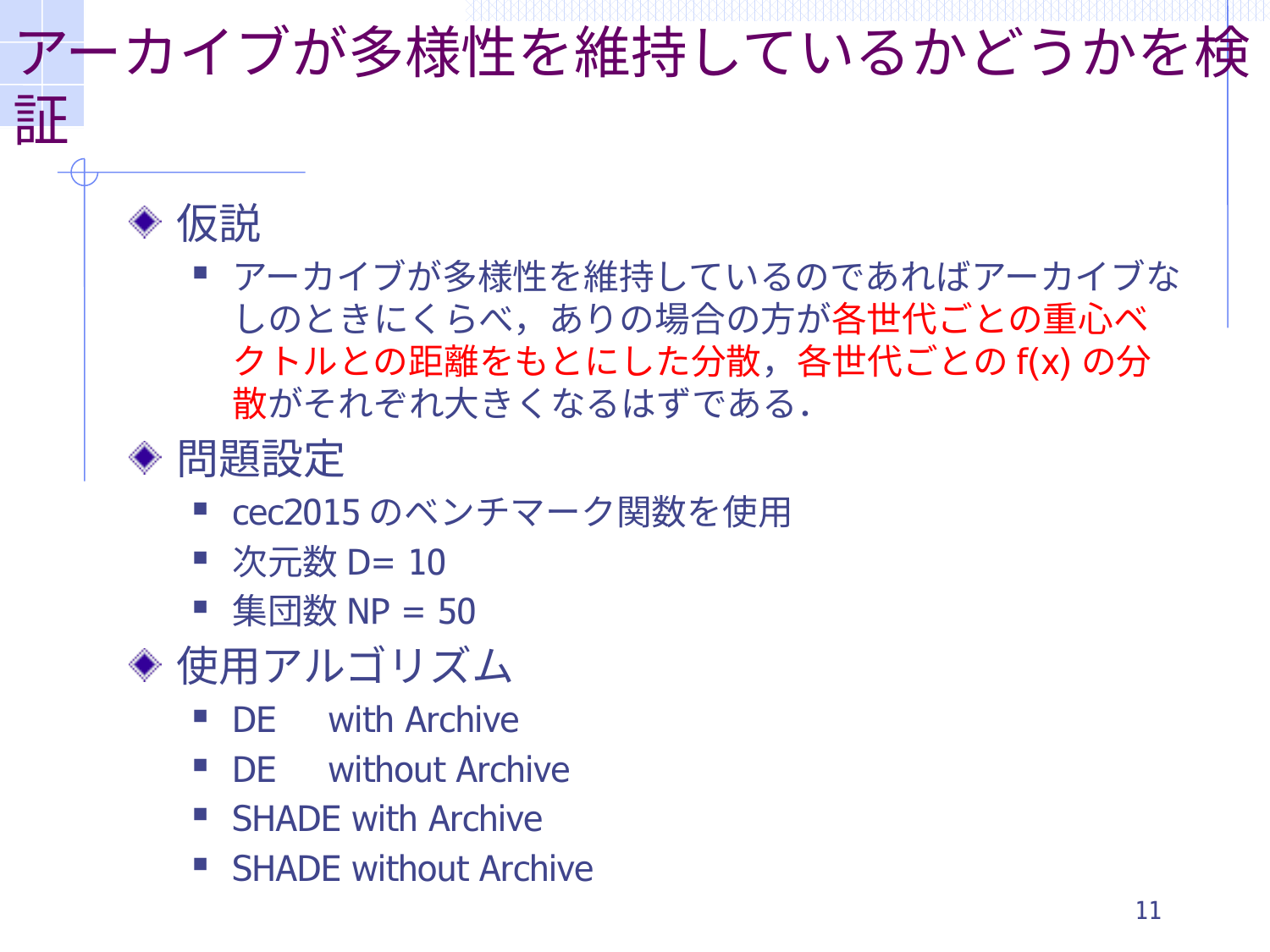

# アーカイブが多様性を維持しているかどうかを検証
仮説
アーカイブが多様性を維持しているのであればアーカイブなしのときにくらべ，ありの場合の方が各世代ごとの重心ベクトルとの距離をもとにした分散，各世代ごとのf(x)の分散がそれぞれ大きくなるはずである．
問題設定
cec2015のベンチマーク関数を使用
次元数D= 10
集団数NP = 50
使用アルゴリズム
DE　with Archive
DE　without Archive
SHADE with Archive
SHADE without Archive

11